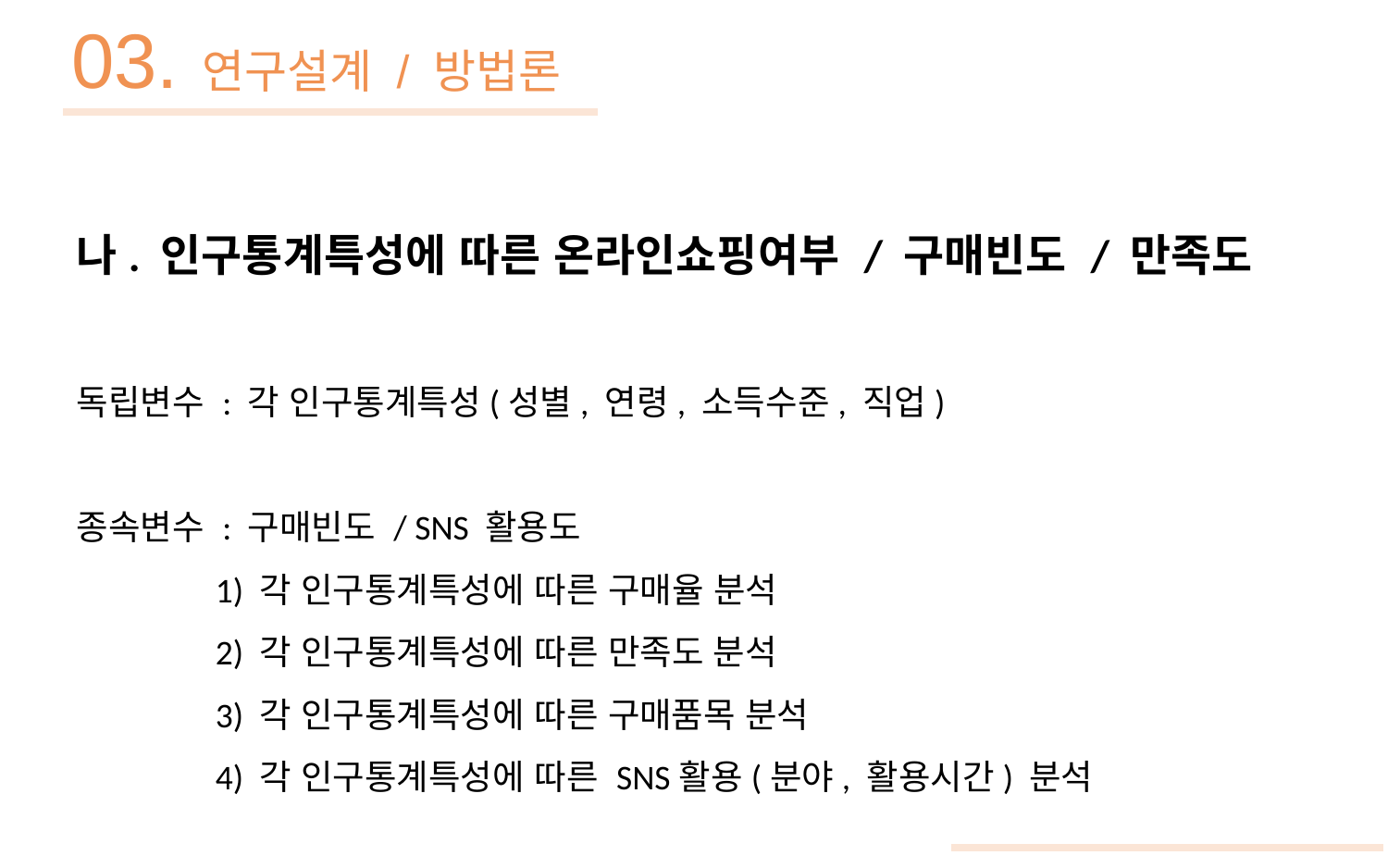

03. 연구설계 / 방법론
나. 인구통계특성에 따른 온라인쇼핑여부 / 구매빈도 / 만족도

독립변수 : 각 인구통계특성(성별, 연령, 소득수준, 직업)

종속변수 : 구매빈도 / SNS 활용도
	1) 각 인구통계특성에 따른 구매율 분석
	2) 각 인구통계특성에 따른 만족도 분석
	3) 각 인구통계특성에 따른 구매품목 분석
	4) 각 인구통계특성에 따른 SNS활용(분야, 활용시간) 분석